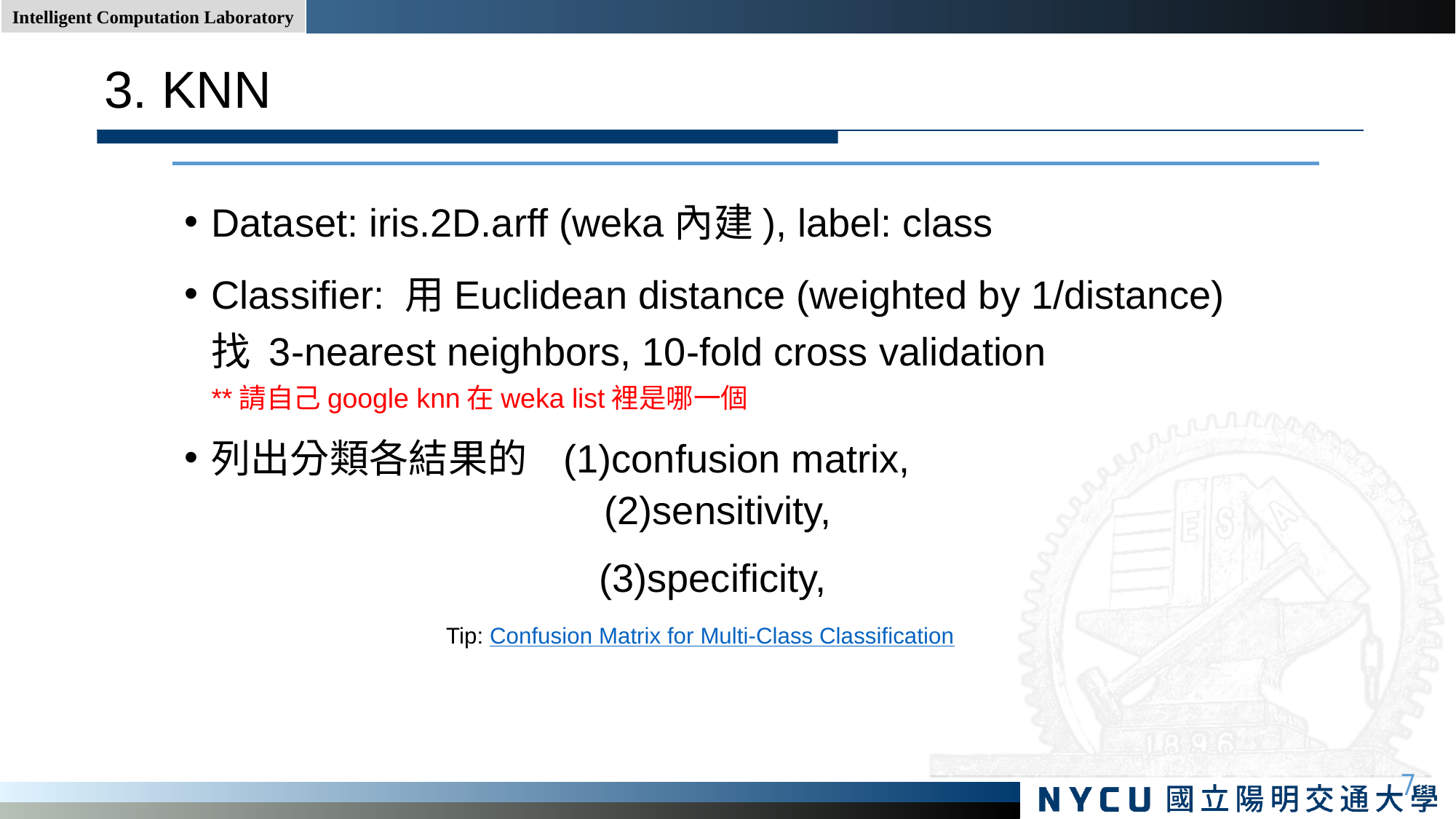

# 3. KNN
Dataset: iris.2D.arff (weka內建), label: class
Classifier: 用Euclidean distance (weighted by 1/distance)找 3-nearest neighbors, 10-fold cross validation
**請自己google knn在weka list裡是哪一個
列出分類各結果的   (1)confusion matrix,
		                (2)sensitivity,
                                      (3)specificity,
		    Tip: Confusion Matrix for Multi-Class Classification